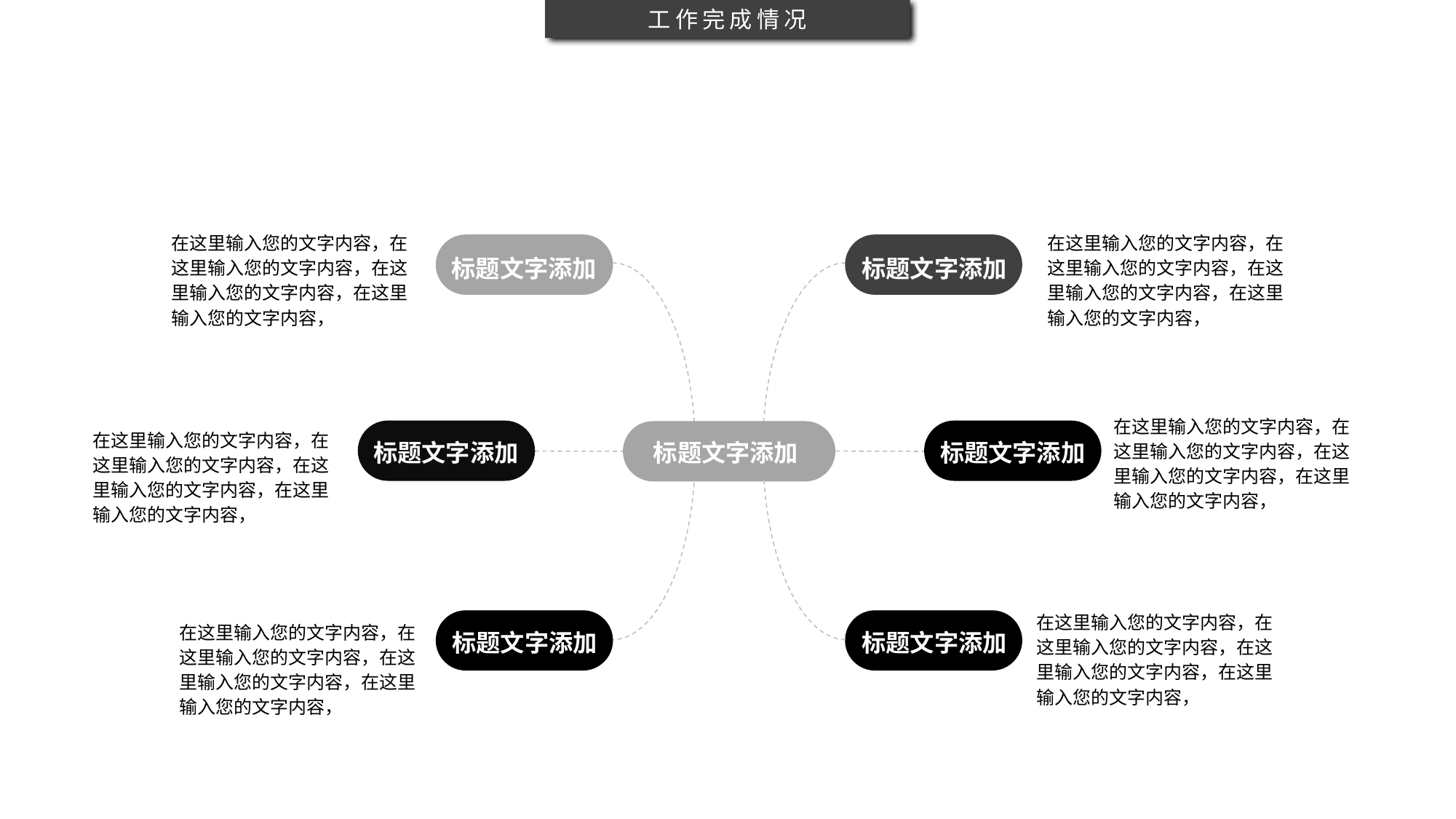

工作完成情况
在这里输入您的文字内容，在这里输入您的文字内容，在这里输入您的文字内容，在这里输入您的文字内容，
在这里输入您的文字内容，在这里输入您的文字内容，在这里输入您的文字内容，在这里输入您的文字内容，

标题文字添加
标题文字添加
在这里输入您的文字内容，在这里输入您的文字内容，在这里输入您的文字内容，在这里输入您的文字内容，
在这里输入您的文字内容，在这里输入您的文字内容，在这里输入您的文字内容，在这里输入您的文字内容，
标题文字添加
标题文字添加
标题文字添加
在这里输入您的文字内容，在这里输入您的文字内容，在这里输入您的文字内容，在这里输入您的文字内容，
在这里输入您的文字内容，在这里输入您的文字内容，在这里输入您的文字内容，在这里输入您的文字内容，
标题文字添加
标题文字添加